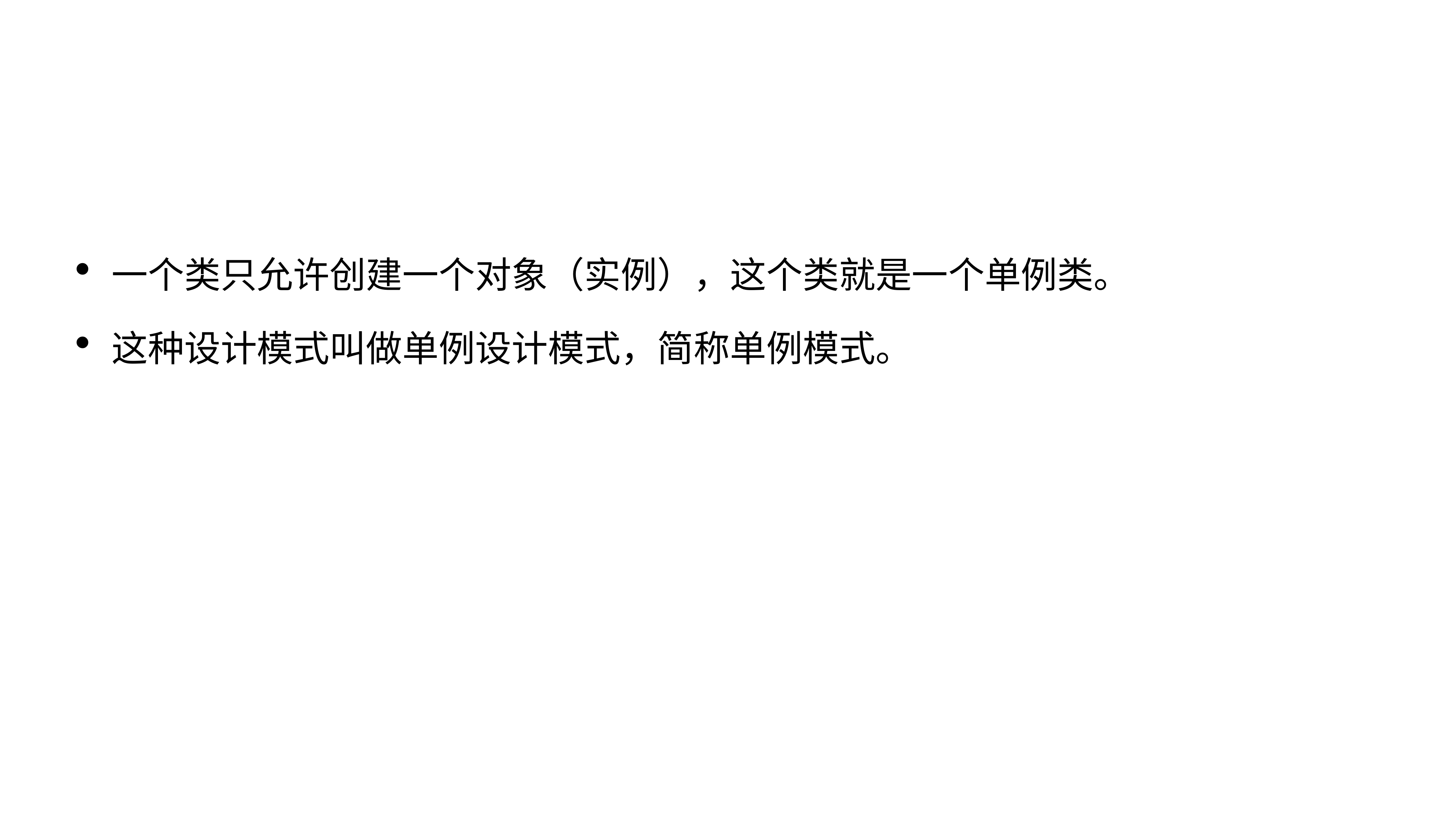

#

一个类只允许创建一个对象（实例），这个类就是一个单例类。
这种设计模式叫做单例设计模式，简称单例模式。